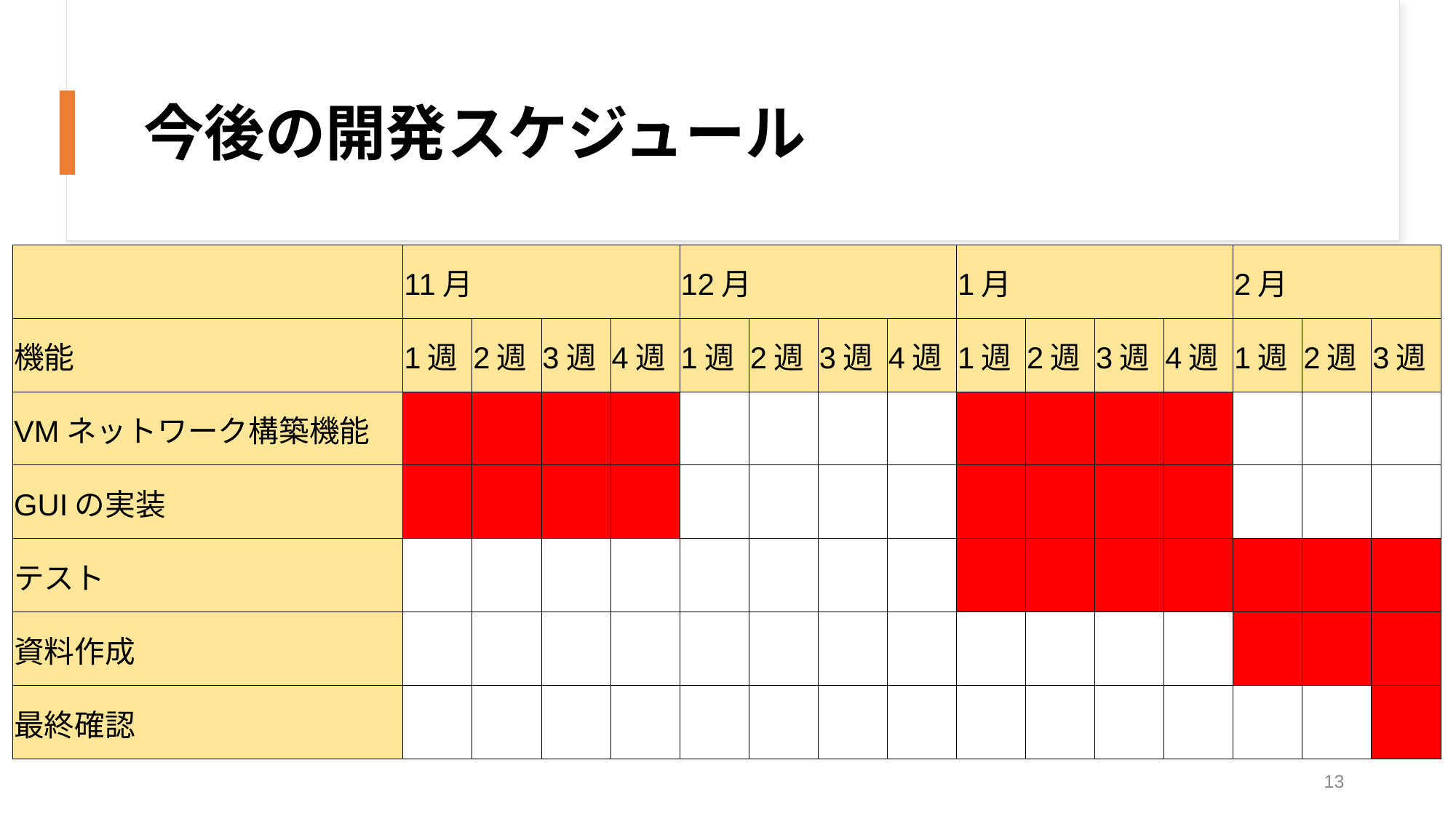

# 今後の開発スケジュール

|  | 11月 |  |  |  | 12月 |  |  |  | 1月 |  |  |  | 2月 |  |  |
| --- | --- | --- | --- | --- | --- | --- | --- | --- | --- | --- | --- | --- | --- | --- | --- |
| 機能 | 1週 | 2週 | 3週 | 4週 | 1週 | 2週 | 3週 | 4週 | 1週 | 2週 | 3週 | 4週 | 1週 | 2週 | 3週 |
| VMネットワーク構築機能 |  |  |  |  |  |  |  |  |  |  |  |  |  |  |  |
| GUIの実装 |  |  |  |  |  |  |  |  |  |  |  |  |  |  |  |
| テスト |  |  |  |  |  |  |  |  |  |  |  |  |  |  |  |
| 資料作成 |  |  |  |  |  |  |  |  |  |  |  |  |  |  |  |
| 最終確認 |  |  |  |  |  |  |  |  |  |  |  |  |  |  |  |
13